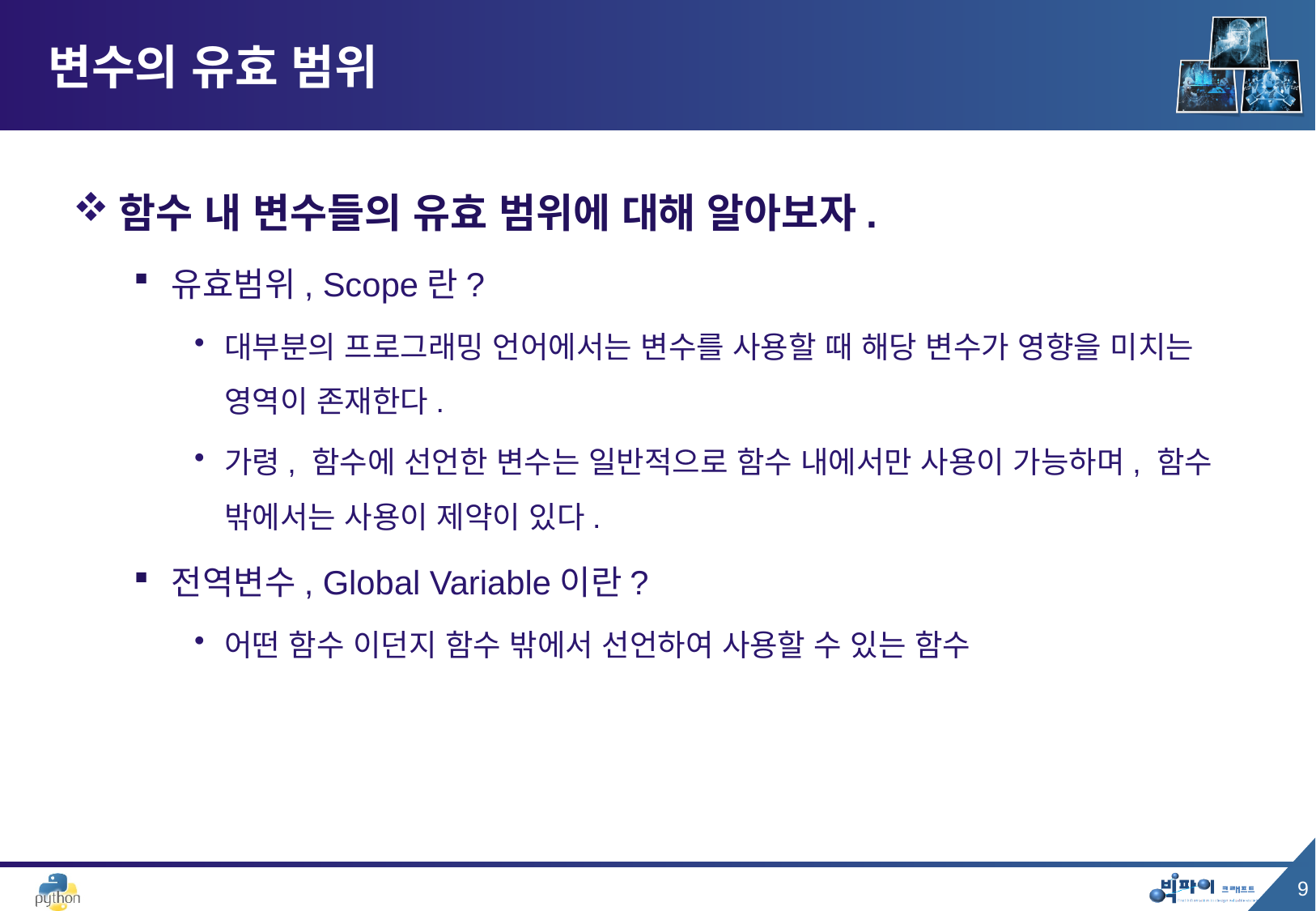

# 변수의 유효 범위
함수 내 변수들의 유효 범위에 대해 알아보자.
유효범위, Scope란?
대부분의 프로그래밍 언어에서는 변수를 사용할 때 해당 변수가 영향을 미치는 영역이 존재한다.
가령, 함수에 선언한 변수는 일반적으로 함수 내에서만 사용이 가능하며, 함수 밖에서는 사용이 제약이 있다.
전역변수, Global Variable이란?
어떤 함수 이던지 함수 밖에서 선언하여 사용할 수 있는 함수